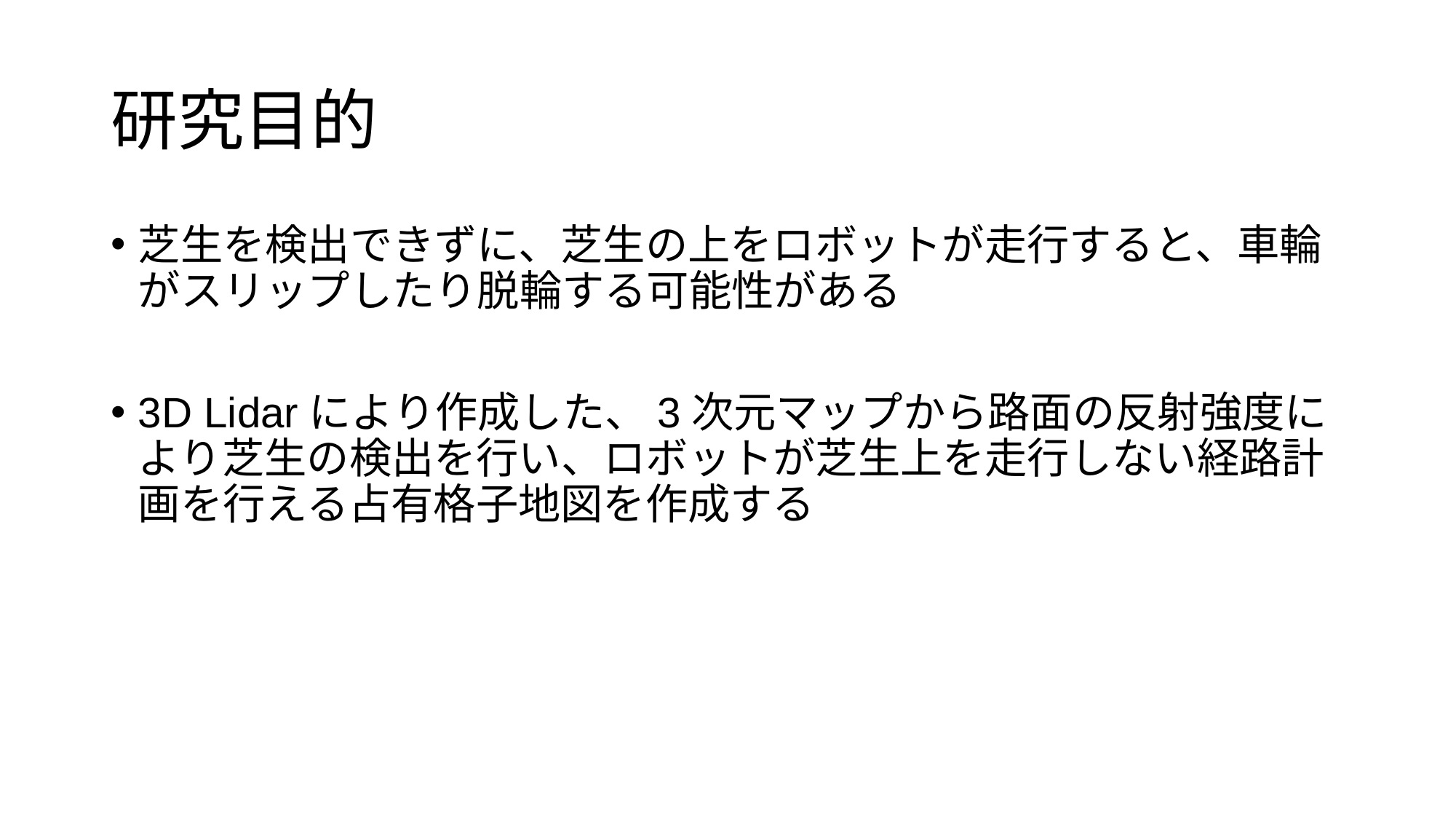

# 研究目的
芝生を検出できずに、芝生の上をロボットが走行すると、車輪がスリップしたり脱輪する可能性がある

3D Lidarにより作成した、3次元マップから路面の反射強度により芝生の検出を行い、ロボットが芝生上を走行しない経路計画を行える占有格子地図を作成する